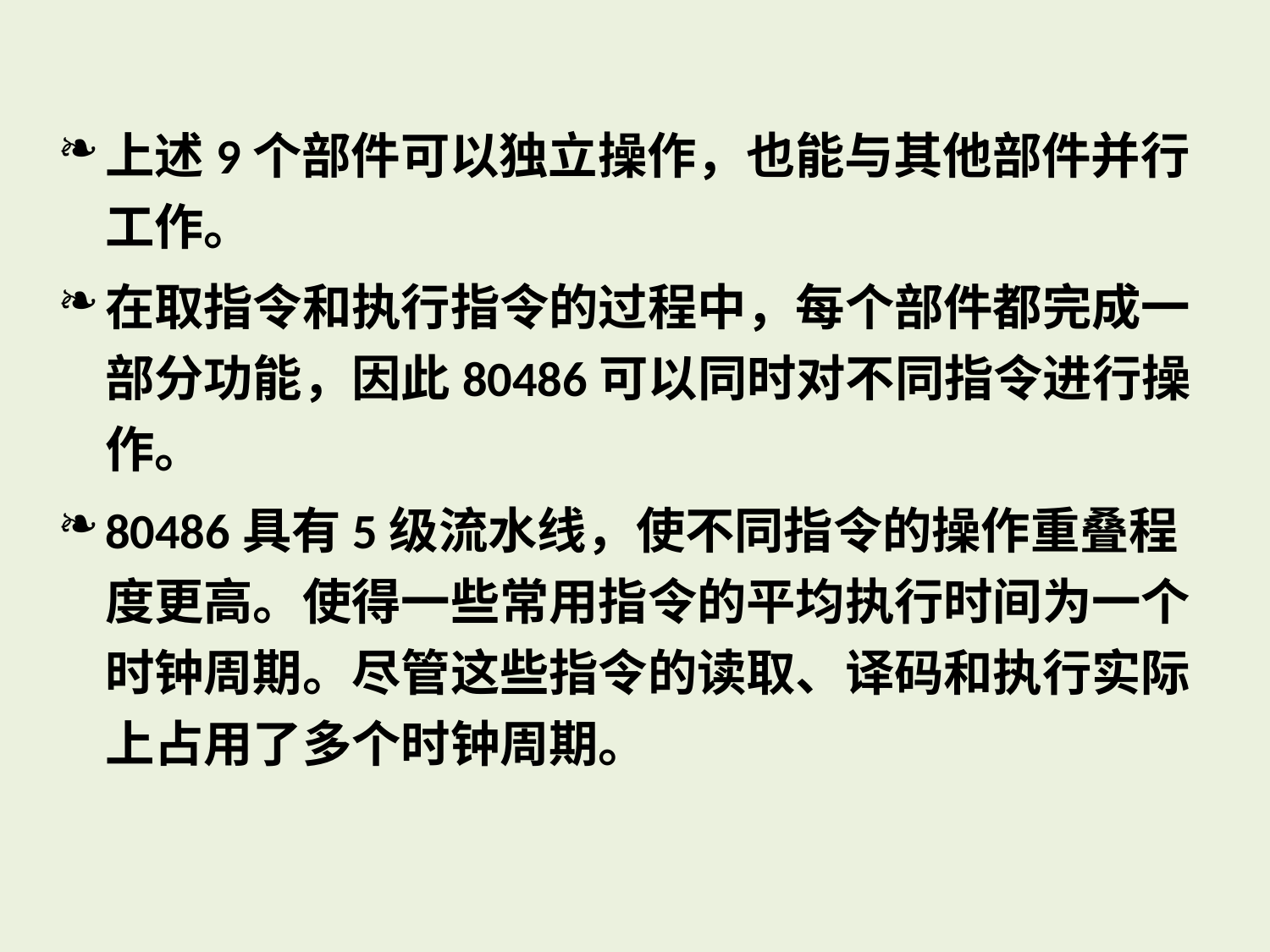

上述9个部件可以独立操作，也能与其他部件并行工作。
在取指令和执行指令的过程中，每个部件都完成一部分功能，因此80486可以同时对不同指令进行操作。
80486具有5级流水线，使不同指令的操作重叠程度更高。使得一些常用指令的平均执行时间为一个时钟周期。尽管这些指令的读取、译码和执行实际上占用了多个时钟周期。
16